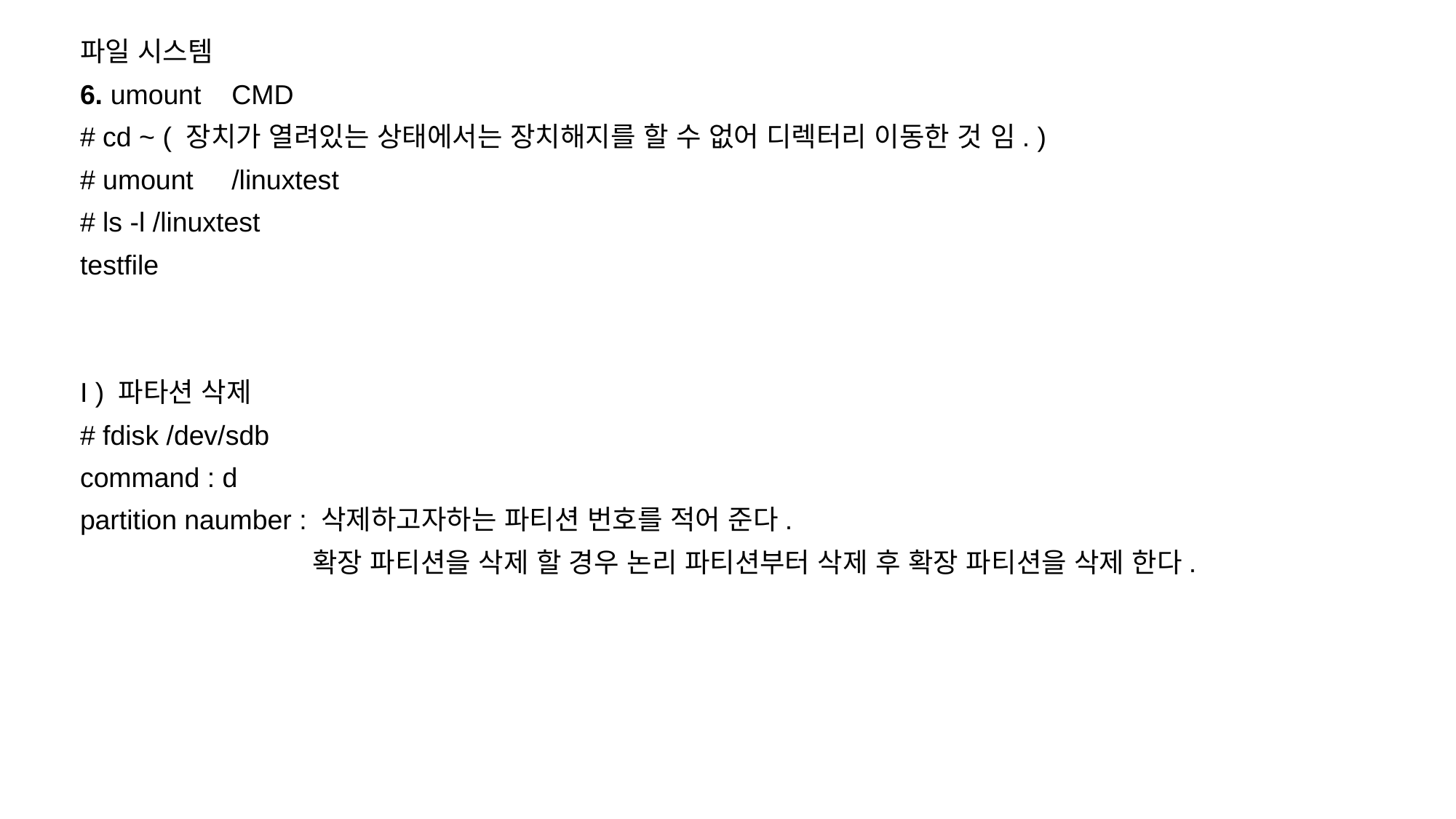

파일 시스템
6. umount    CMD
# cd ~ ( 장치가 열려있는 상태에서는 장치해지를 할 수 없어 디렉터리 이동한 것 임. )
# umount     /linuxtest
# ls -l /linuxtest
testfile

I ) 파타션 삭제
# fdisk /dev/sdb
command : d
partition naumber : 삭제하고자하는 파티션 번호를 적어 준다.
		 확장 파티션을 삭제 할 경우 논리 파티션부터 삭제 후 확장 파티션을 삭제 한다.